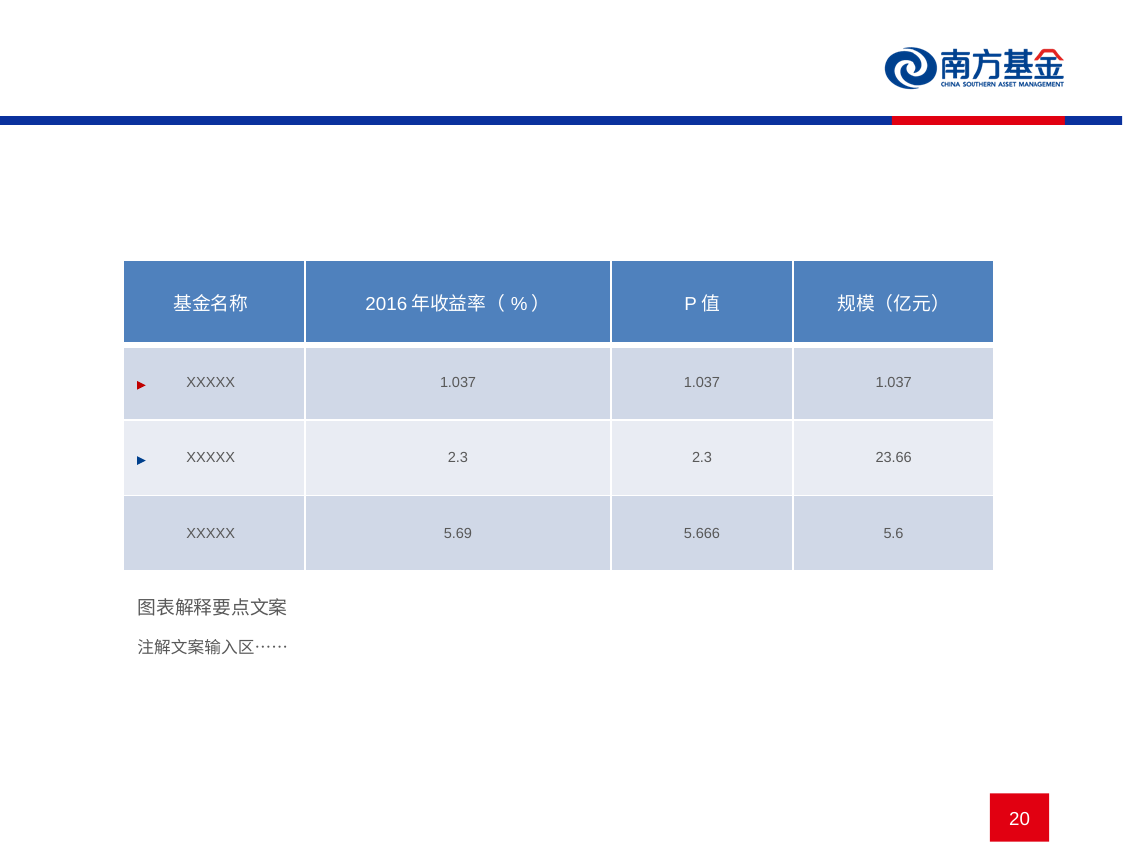

#
| 基金名称 | 2016年收益率（%） | P值 | 规模（亿元） |
| --- | --- | --- | --- |
| XXXXX | 1.037 | 1.037 | 1.037 |
| XXXXX | 2.3 | 2.3 | 23.66 |
| XXXXX | 5.69 | 5.666 | 5.6 |

图表解释要点文案

注解文案输入区……
20